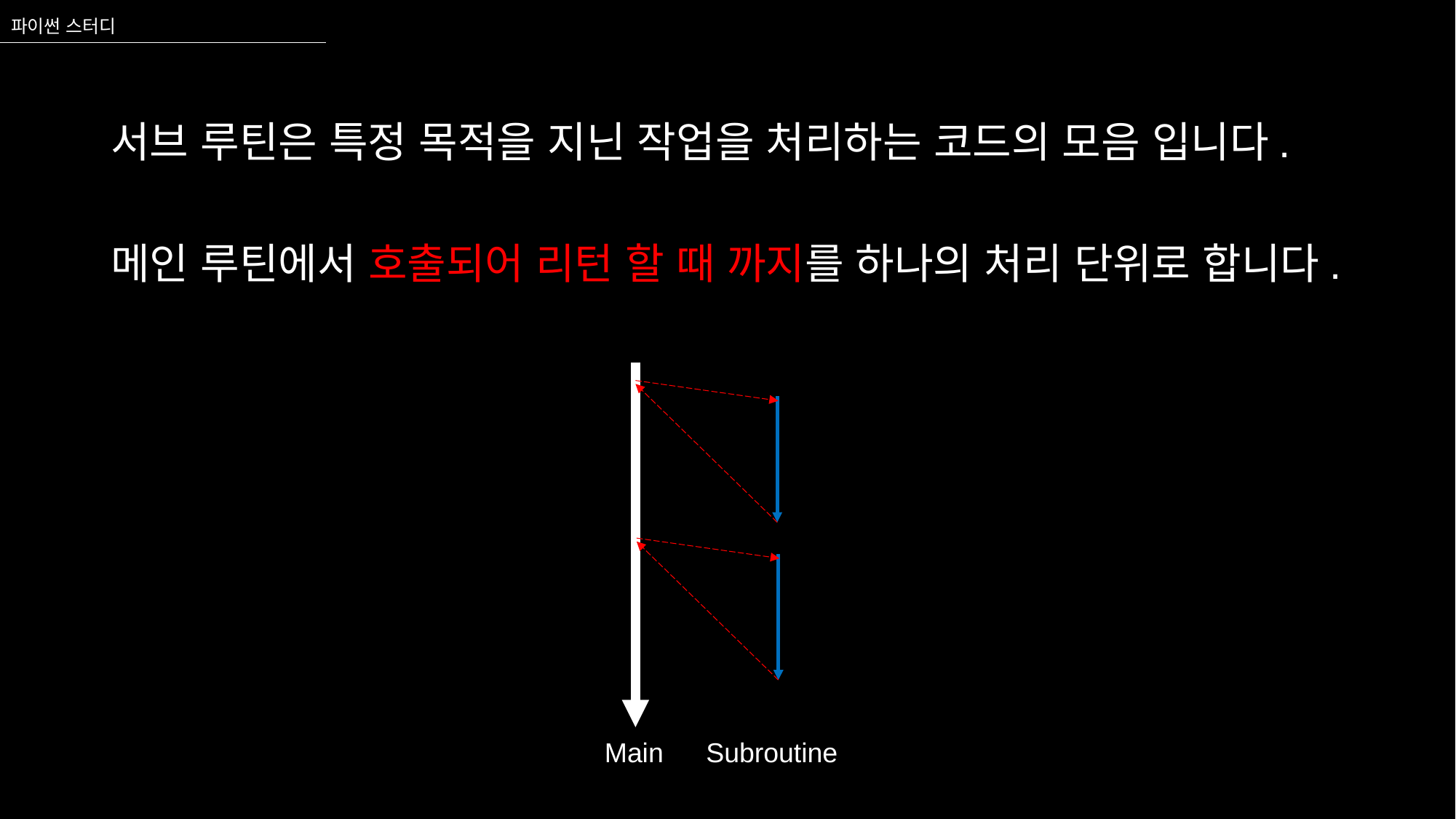

파이썬 스터디
서브 루틴은 특정 목적을 지닌 작업을 처리하는 코드의 모음 입니다.

메인 루틴에서 호출되어 리턴 할 때 까지를 하나의 처리 단위로 합니다.

Main
Subroutine